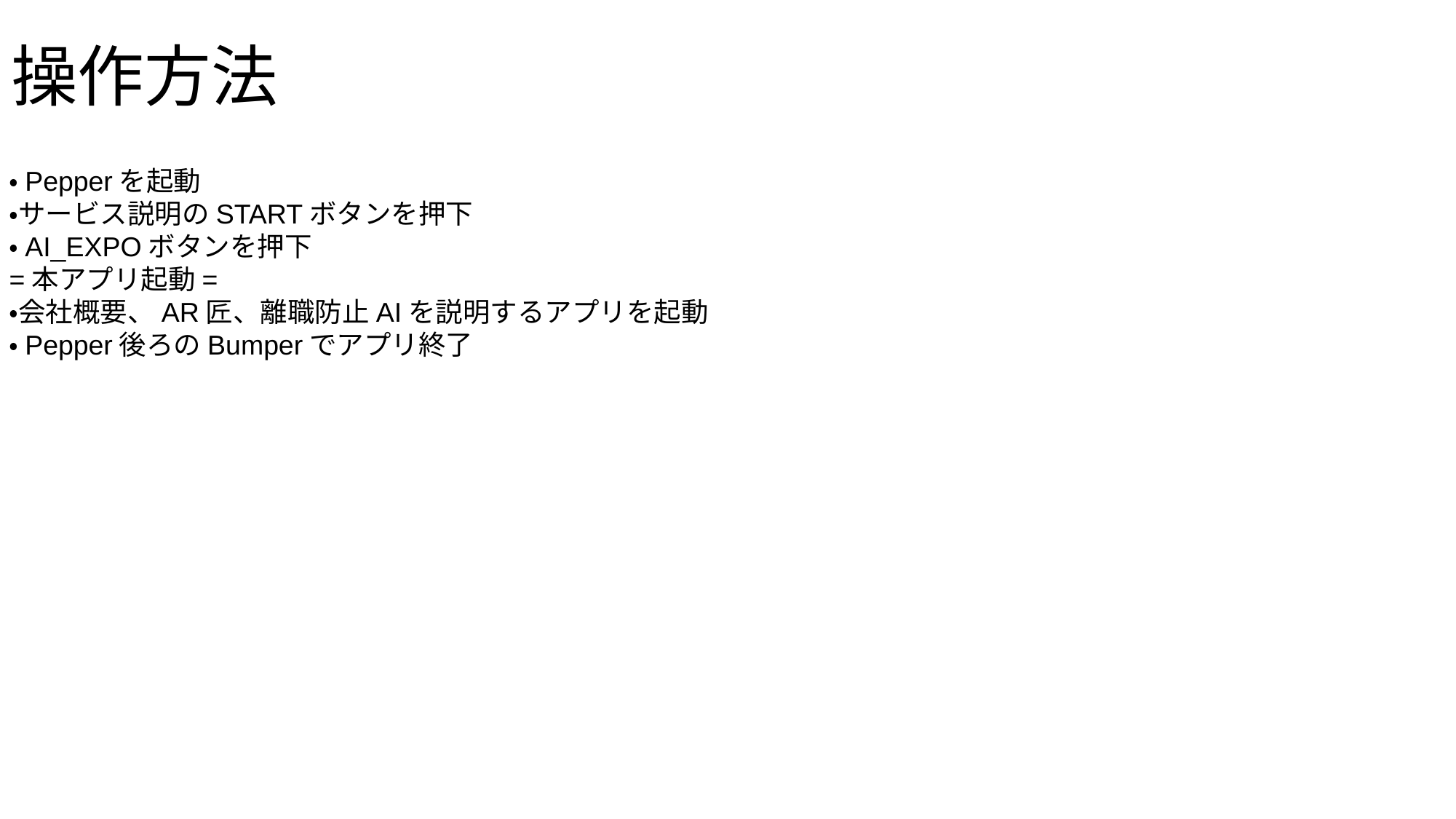

# 操作方法
・Pepperを起動
・サービス説明のSTARTボタンを押下
・AI_EXPOボタンを押下
=本アプリ起動=
・会社概要、AR匠、離職防止AIを説明するアプリを起動
・Pepper後ろのBumperでアプリ終了